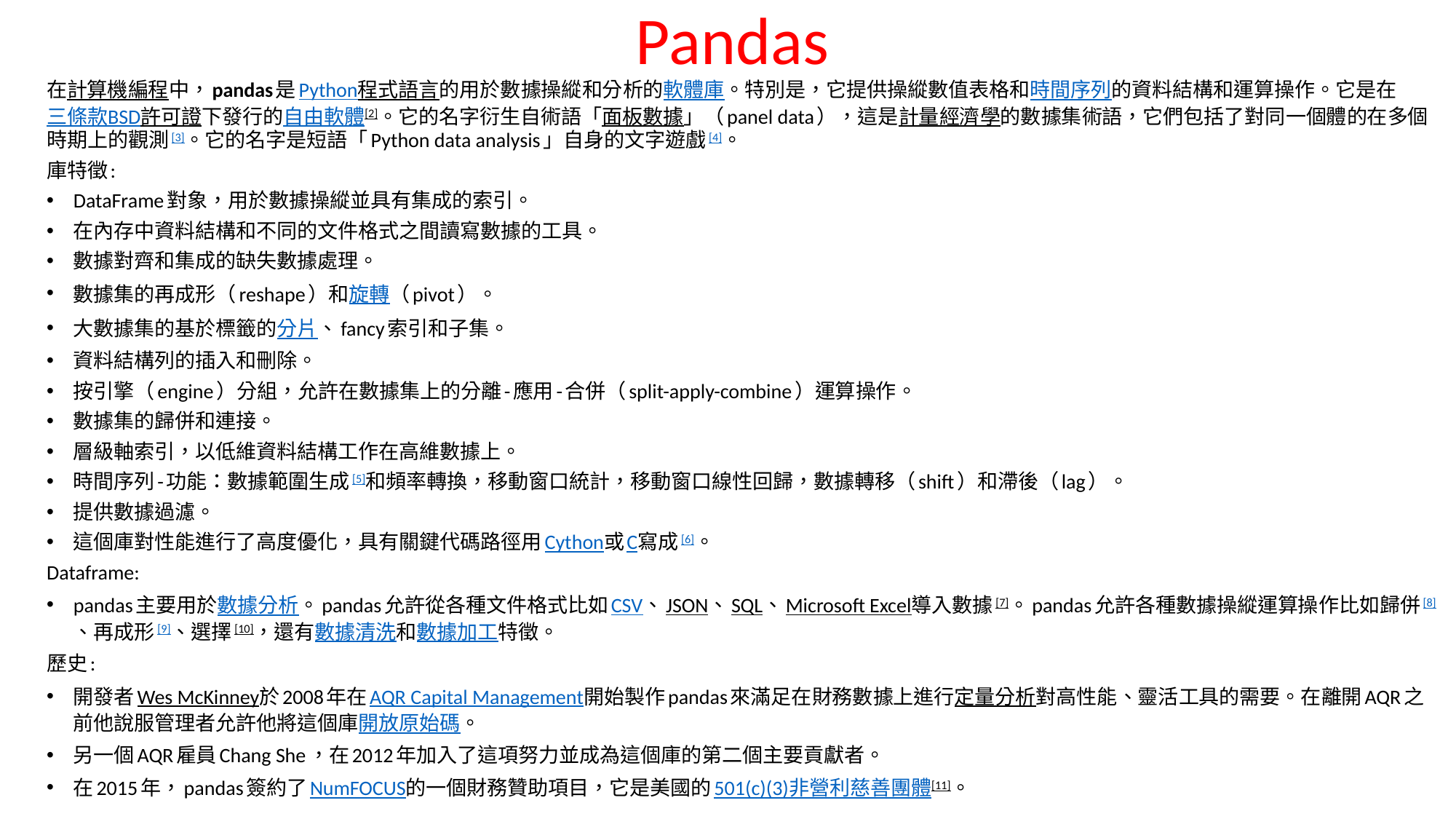

# Pandas
在計算機編程中，pandas是Python程式語言的用於數據操縱和分析的軟體庫。特別是，它提供操縱數值表格和時間序列的資料結構和運算操作。它是在三條款BSD許可證下發行的自由軟體[2]。它的名字衍生自術語「面板數據」（panel data），這是計量經濟學的數據集術語，它們包括了對同一個體的在多個時期上的觀測[3]。它的名字是短語「Python data analysis」自身的文字遊戲[4]。
庫特徵:
DataFrame對象，用於數據操縱並具有集成的索引。
在內存中資料結構和不同的文件格式之間讀寫數據的工具。
數據對齊和集成的缺失數據處理。
數據集的再成形（reshape）和旋轉（pivot）。
大數據集的基於標籤的分片、fancy索引和子集。
資料結構列的插入和刪除。
按引擎（engine）分組，允許在數據集上的分離-應用-合併（split-apply-combine）運算操作。
數據集的歸併和連接。
層級軸索引，以低維資料結構工作在高維數據上。
時間序列-功能：數據範圍生成[5]和頻率轉換，移動窗口統計，移動窗口線性回歸，數據轉移（shift）和滯後（lag）。
提供數據過濾。
這個庫對性能進行了高度優化，具有關鍵代碼路徑用Cython或C寫成[6]。
Dataframe:
pandas主要用於數據分析。pandas允許從各種文件格式比如CSV、JSON、SQL、Microsoft Excel導入數據[7]。pandas允許各種數據操縱運算操作比如歸併[8]、再成形[9]、選擇[10]，還有數據清洗和數據加工特徵。
歷史:
開發者Wes McKinney於2008年在AQR Capital Management開始製作pandas來滿足在財務數據上進行定量分析對高性能、靈活工具的需要。在離開AQR之前他說服管理者允許他將這個庫開放原始碼。
另一個AQR雇員Chang She，在2012年加入了這項努力並成為這個庫的第二個主要貢獻者。
在2015年，pandas簽約了NumFOCUS的一個財務贊助項目，它是美國的501(c)(3)非營利慈善團體[11]。